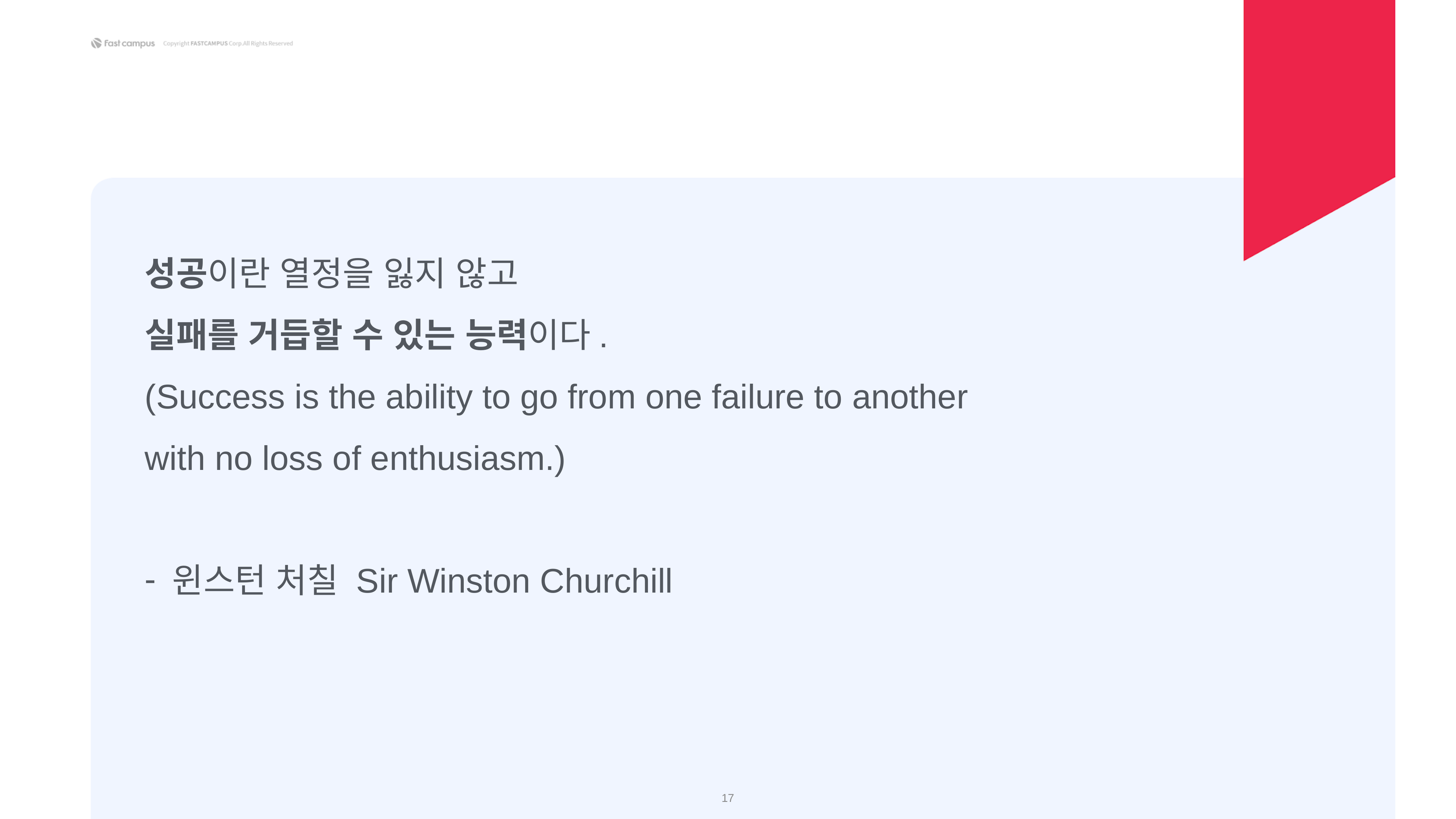

성공이란 열정을 잃지 않고
실패를 거듭할 수 있는 능력이다.
(Success is the ability to go from one failure to another
with no loss of enthusiasm.)

윈스턴 처칠 Sir Winston Churchill
17